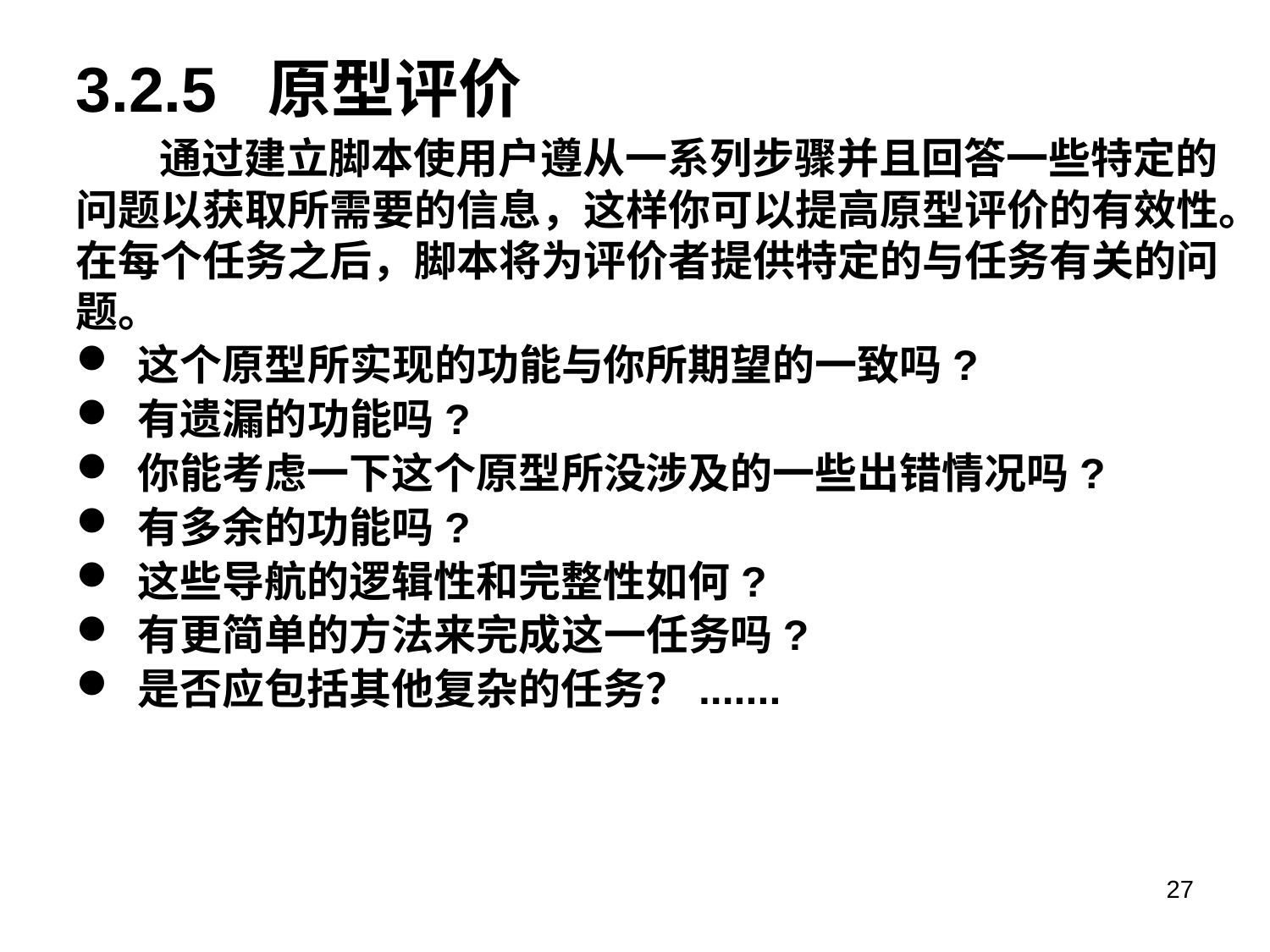

# 3.2.5  原型评价
       通过建立脚本使用户遵从一系列步骤并且回答一些特定的问题以获取所需要的信息，这样你可以提高原型评价的有效性。在每个任务之后，脚本将为评价者提供特定的与任务有关的问题。
 这个原型所实现的功能与你所期望的一致吗?
 有遗漏的功能吗?
 你能考虑一下这个原型所没涉及的一些出错情况吗?
 有多余的功能吗?
 这些导航的逻辑性和完整性如何?
 有更简单的方法来完成这一任务吗?
 是否应包括其他复杂的任务？.......
27